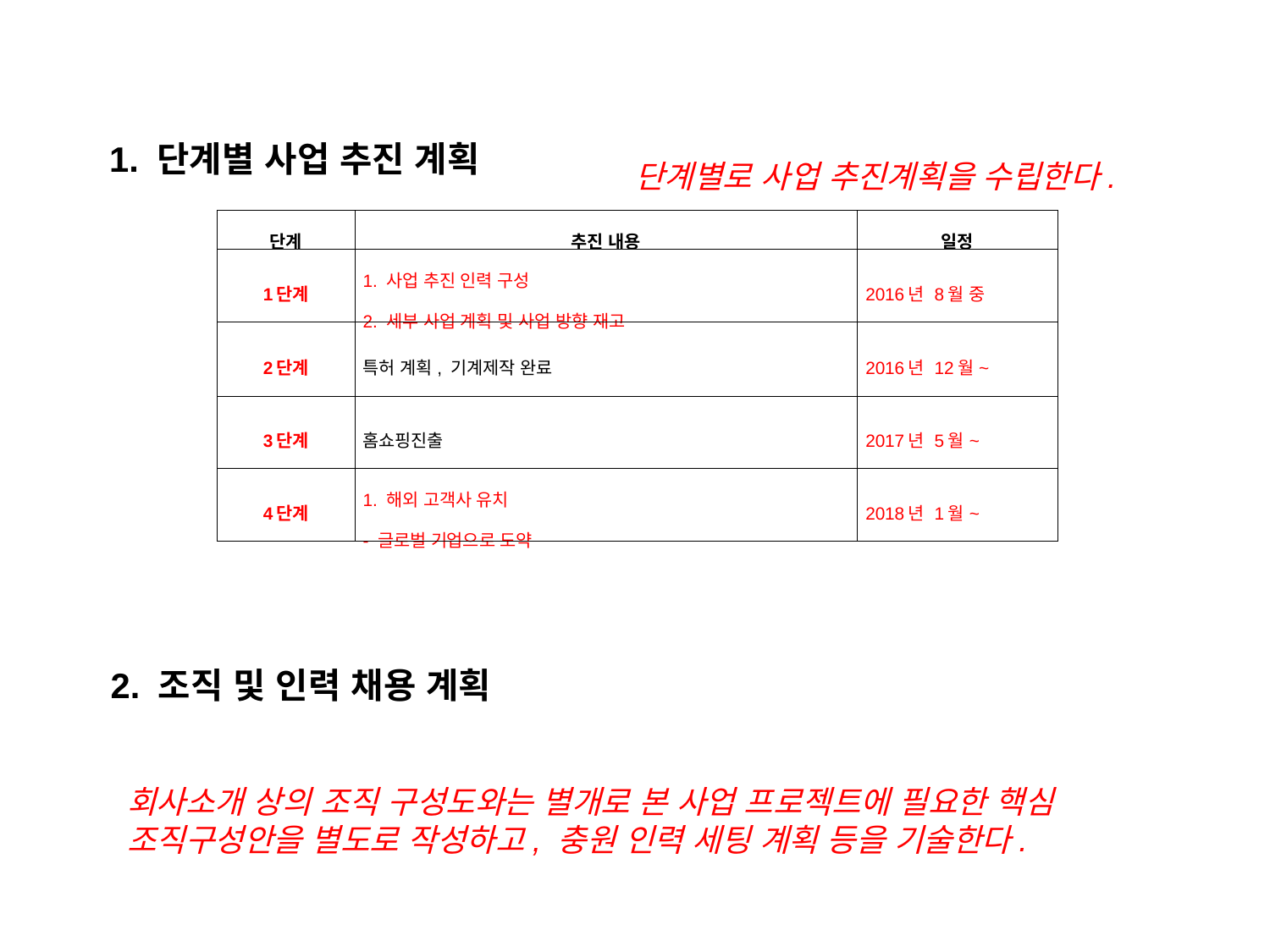

6. 사업 운영 계획
 사업 추진 계획
1. 단계별 사업 추진 계획
단계별로 사업 추진계획을 수립한다.
| 단계 | 추진 내용 | 일정 |
| --- | --- | --- |
| 1단계 | 1. 사업 추진 인력 구성 2. 세부 사업 계획 및 사업 방향 재고 | 2016년 8월 중 |
| 2단계 | 특허 계획, 기계제작 완료 | 2016년 12월~ |
| 3단계 | 홈쇼핑진출 | 2017년 5월~ |
| 4단계 | 1. 해외 고객사 유치 - 글로벌 기업으로 도약 | 2018년 1월~ |
2. 조직 및 인력 채용 계획
회사소개 상의 조직 구성도와는 별개로 본 사업 프로젝트에 필요한 핵심 조직구성안을 별도로 작성하고, 충원 인력 세팅 계획 등을 기술한다.